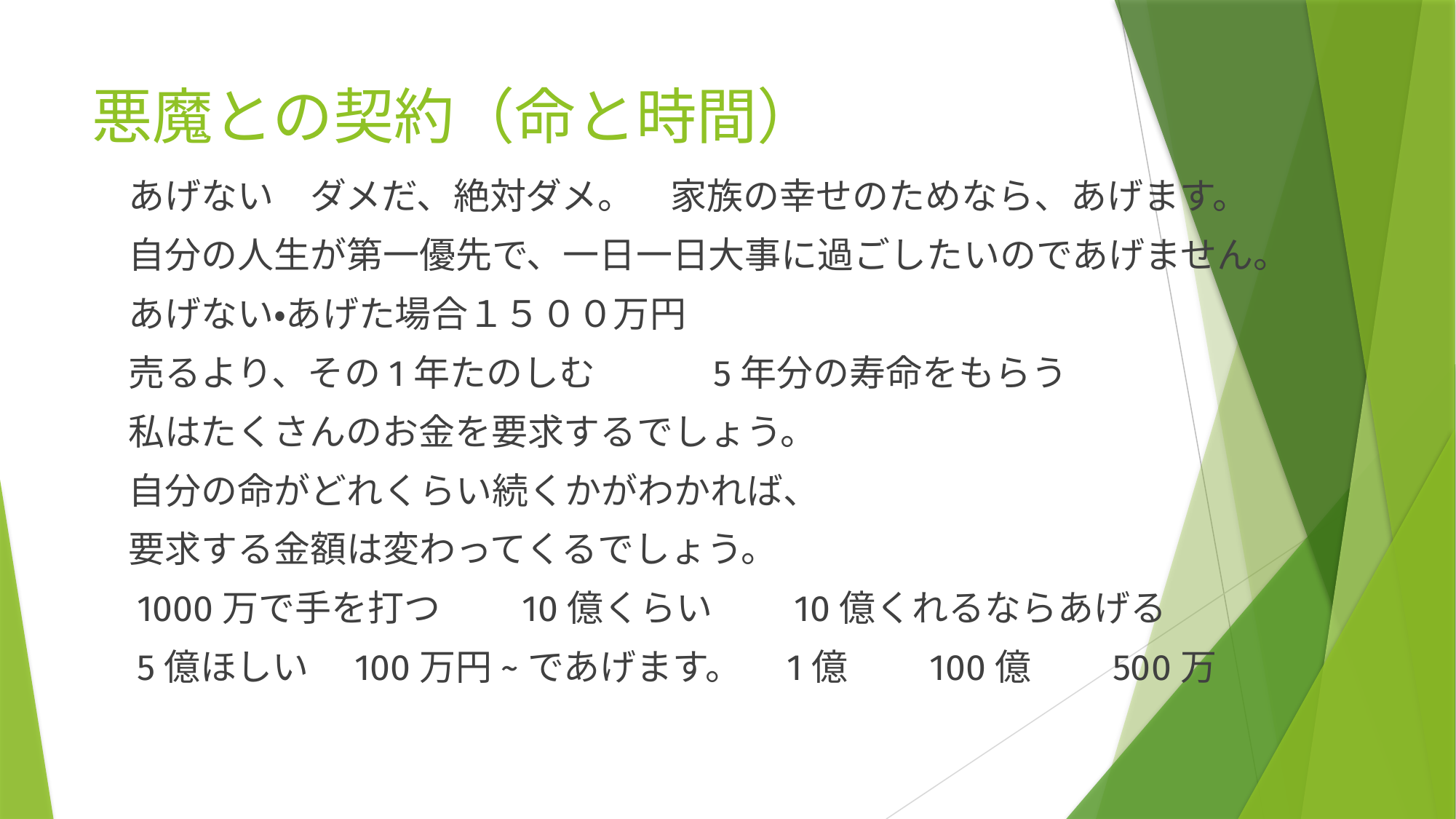

# 悪魔との契約（命と時間）
　あげない　ダメだ、絶対ダメ。　家族の幸せのためなら、あげます。
　自分の人生が第一優先で、一日一日大事に過ごしたいのであげません。
　あげない・あげた場合１５００万円
　売るより、その1年たのしむ　　　5年分の寿命をもらう
　私はたくさんのお金を要求するでしょう。
　自分の命がどれくらい続くかがわかれば、
　要求する金額は変わってくるでしょう。
　1000万で手を打つ　　10億くらい　　10億くれるならあげる
　5億ほしい　100万円~であげます。　1億　　100億　　500万